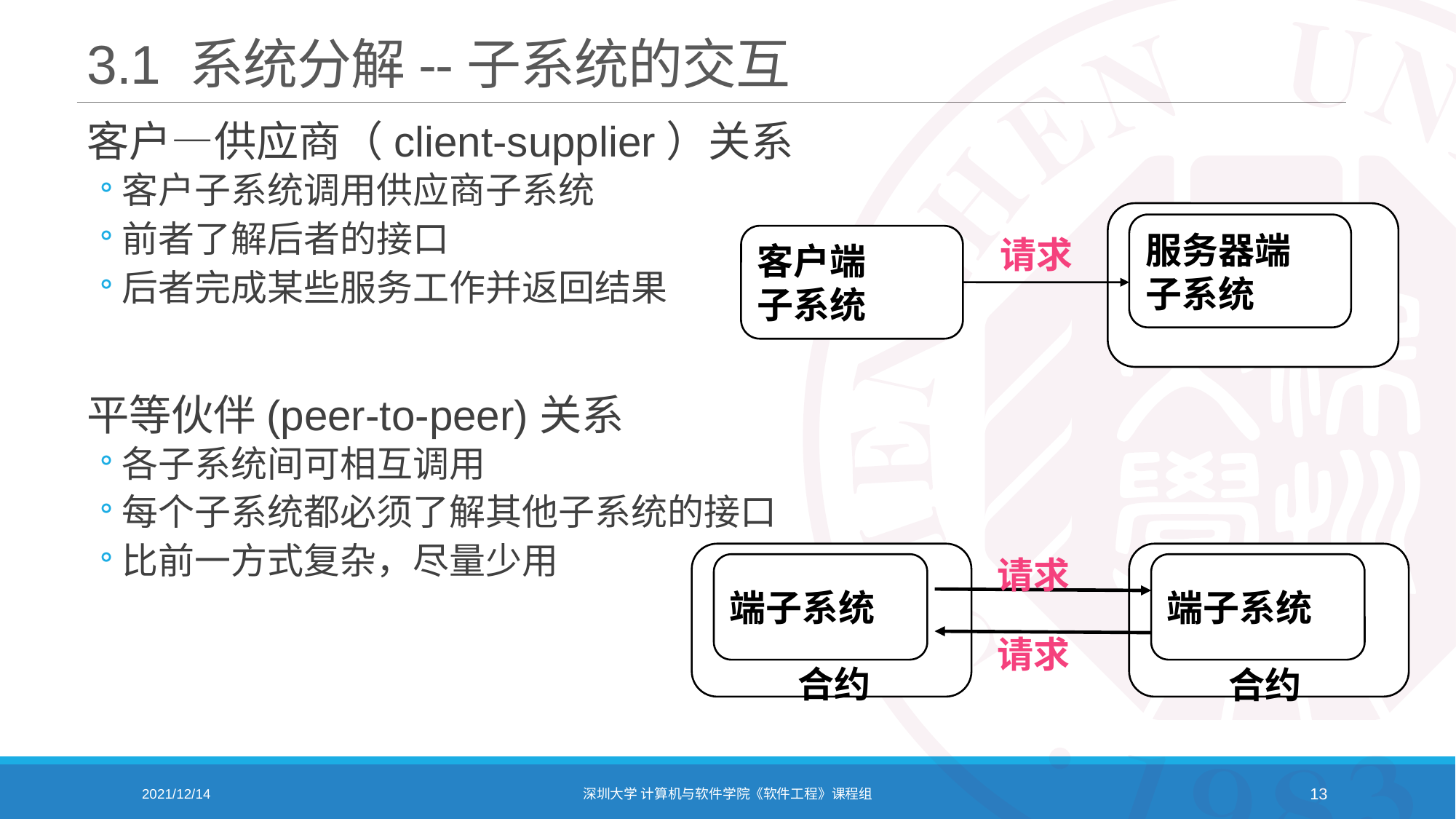

# 3.1 系统分解--子系统的交互
客户—供应商（client-supplier）关系
客户子系统调用供应商子系统
前者了解后者的接口
后者完成某些服务工作并返回结果

平等伙伴(peer-to-peer)关系
各子系统间可相互调用
每个子系统都必须了解其他子系统的接口
比前一方式复杂，尽量少用

服务器端
子系统
客户端
子系统

请求

请求
端子系统
端子系统

请求

合约
合约
2021/12/14
深圳大学 计算机与软件学院《软件工程》课程组
13